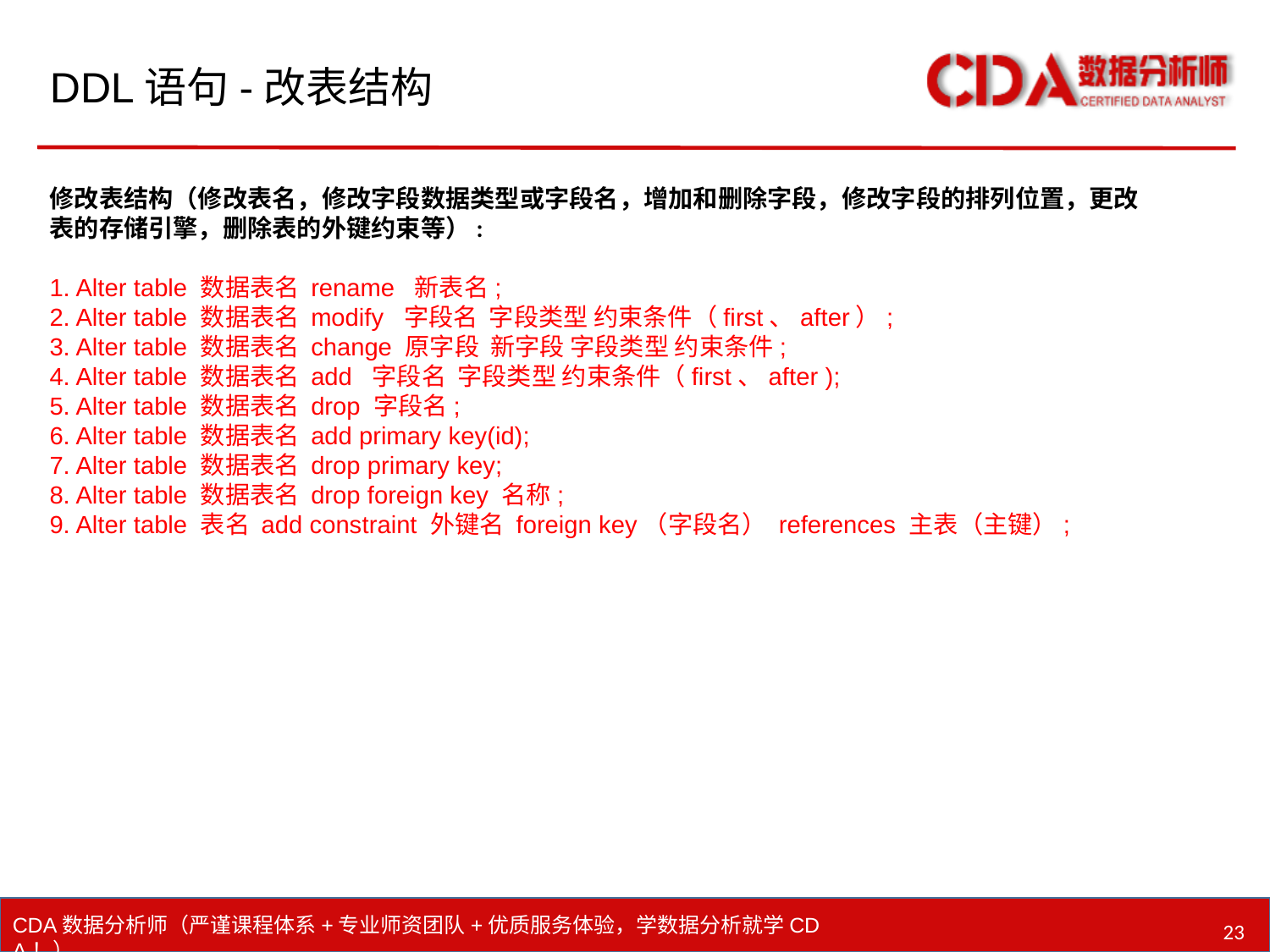

# DDL语句-改表结构
修改表结构（修改表名，修改字段数据类型或字段名，增加和删除字段，修改字段的排列位置，更改表的存储引擎，删除表的外键约束等）:

1. Alter table 数据表名 rename  新表名;
2. Alter table 数据表名 modify  字段名  字段类型 约束条件（first、after）;
3. Alter table 数据表名 change 原字段  新字段 字段类型 约束条件;
4. Alter table 数据表名 add  字段名  字段类型 约束条件（first、after );
5. Alter table 数据表名 drop 字段名;
6. Alter table 数据表名 add primary key(id);
7. Alter table 数据表名 drop primary key;
8. Alter table 数据表名 drop foreign key 名称;
9. Alter table 表名 add constraint 外键名 foreign key（字段名） references 主表（主键）;

23